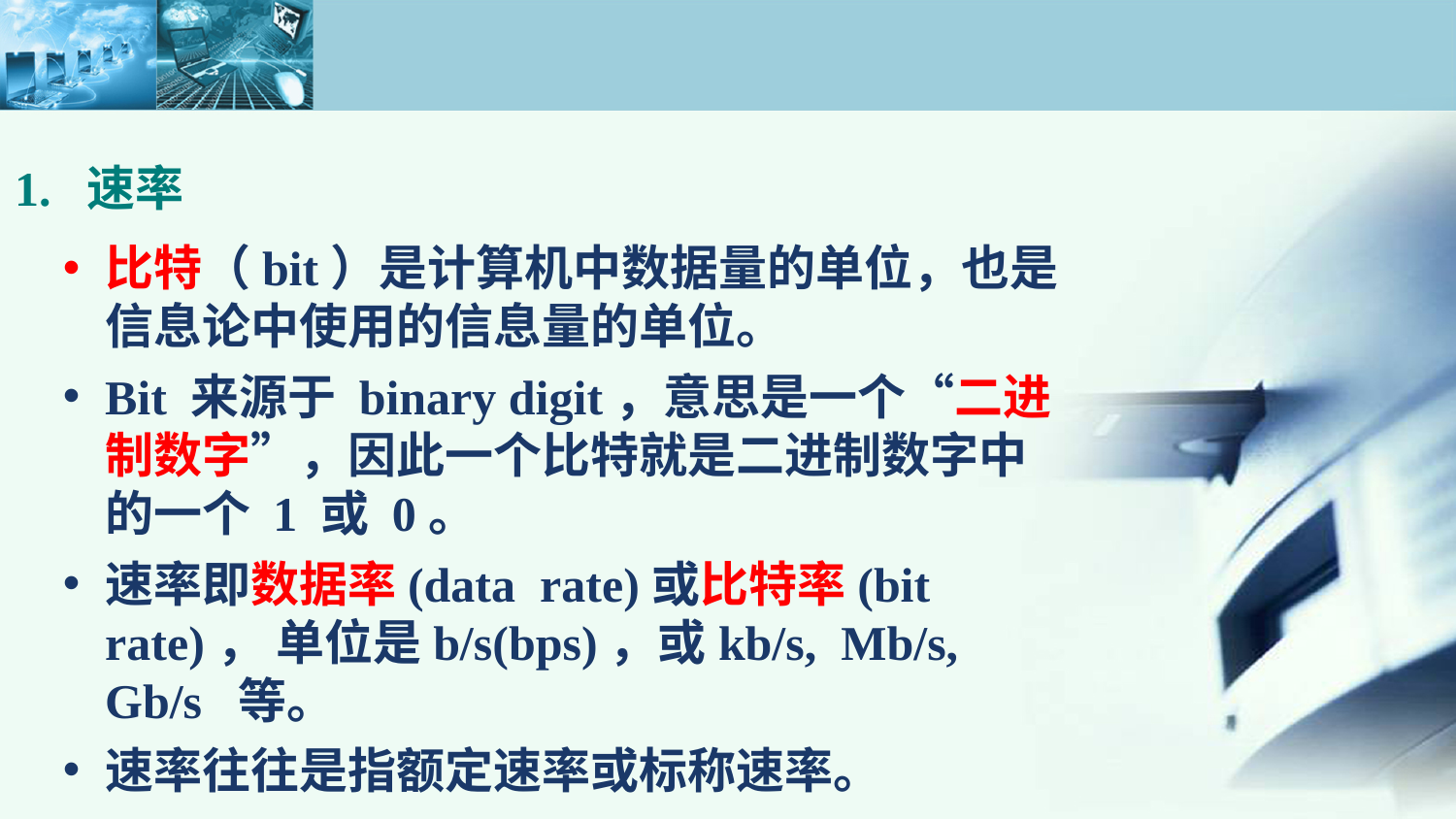

1.  速率
比特（bit）是计算机中数据量的单位，也是信息论中使用的信息量的单位。
Bit 来源于 binary digit，意思是一个“二进制数字”，因此一个比特就是二进制数字中的一个 1 或 0。
速率即数据率(data  rate)或比特率(bit  rate)， 单位是b/s(bps)，或kb/s,  Mb/s,  Gb/s  等。
速率往往是指额定速率或标称速率。